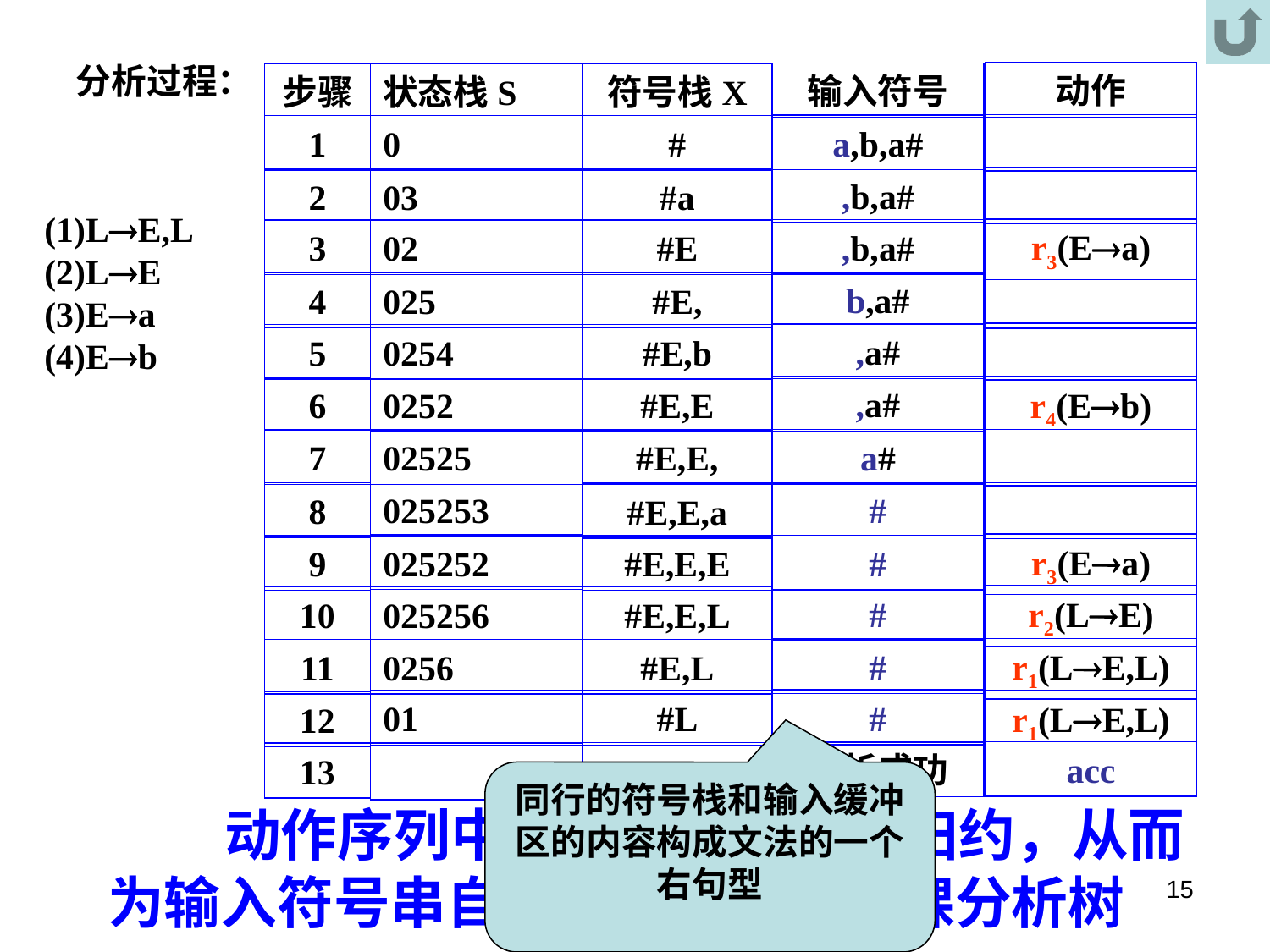

分析过程：
输入符号
a,b,a#
,b,a#
,b,a#
b,a#
,a#
,a#
a#
#
#
#
#
#
分析成功
步骤
状态栈S
符号栈X
(1)L→E,L
(2)L→E
(3)E→a
(4)E→b
动作

r3(E→a)

r4(E→b)

r3(E→a)
r2(L→E)
r1(L→E,L)
r1(L→E,L)
acc
1
0
#
2
03
#a
3
02
#E
4
025
#E,
5
0254
#E,b
0252
#E,E
6
7
02525
#E,E,
025253
8
#E,E,a
025252
9
#E,E,E
10
025256
#E,E,L
11
0256
#E,L
01
#L
12

13

同行的符号栈和输入缓冲区的内容构成文法的一个右句型
        动作序列中包含了一个规范归约，从而为输入符号串自底向上构造了一棵分析树

15